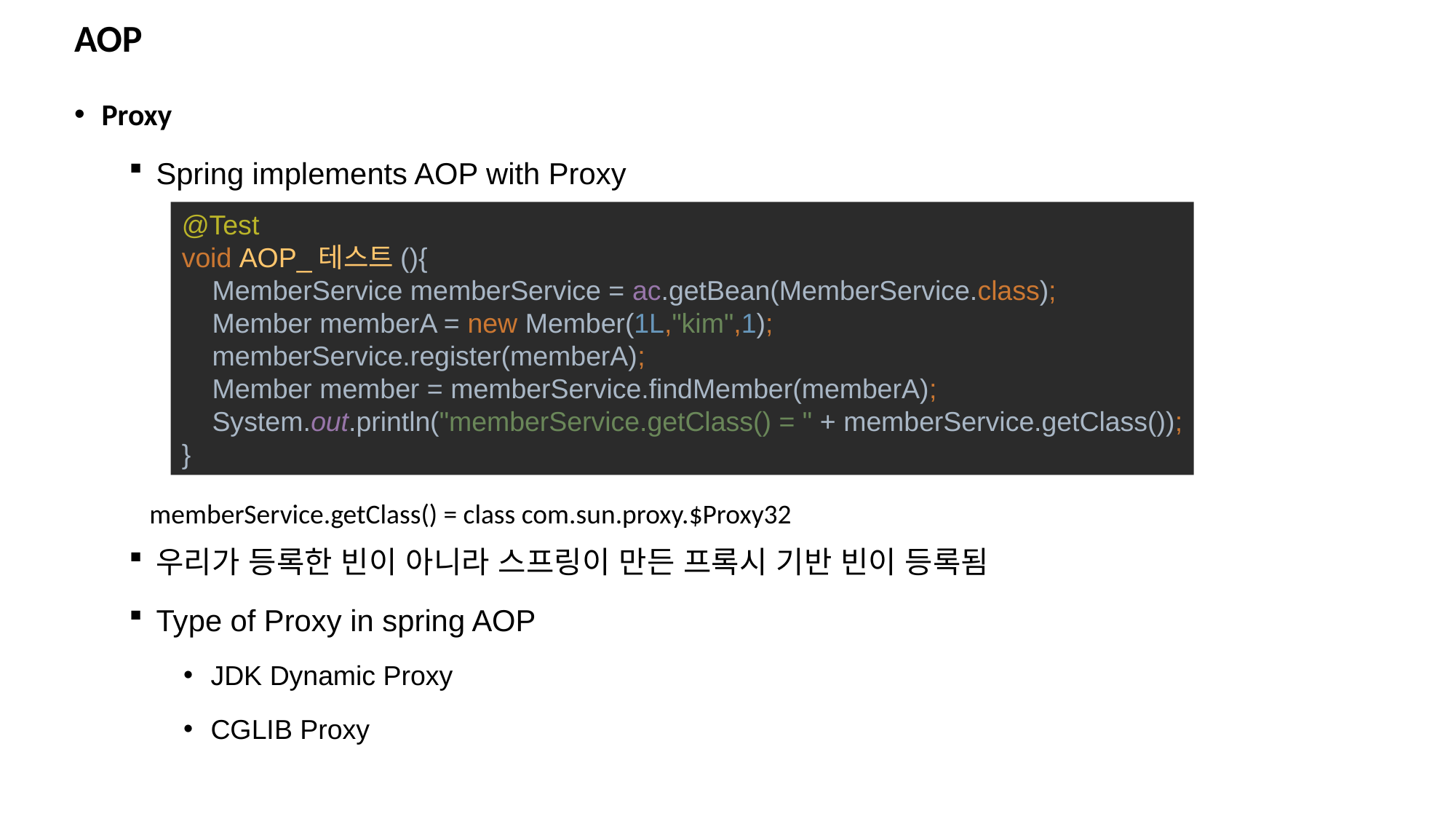

# AOP
Proxy
Spring implements AOP with Proxy

우리가 등록한 빈이 아니라 스프링이 만든 프록시 기반 빈이 등록됨
Type of Proxy in spring AOP
JDK Dynamic Proxy
CGLIB Proxy
@Test
void AOP_테스트(){
    MemberService memberService = ac.getBean(MemberService.class);
    Member memberA = new Member(1L,"kim",1);
    memberService.register(memberA);
    Member member = memberService.findMember(memberA);
    System.out.println("memberService.getClass() = " + memberService.getClass());
}
memberService.getClass() = class com.sun.proxy.$Proxy32